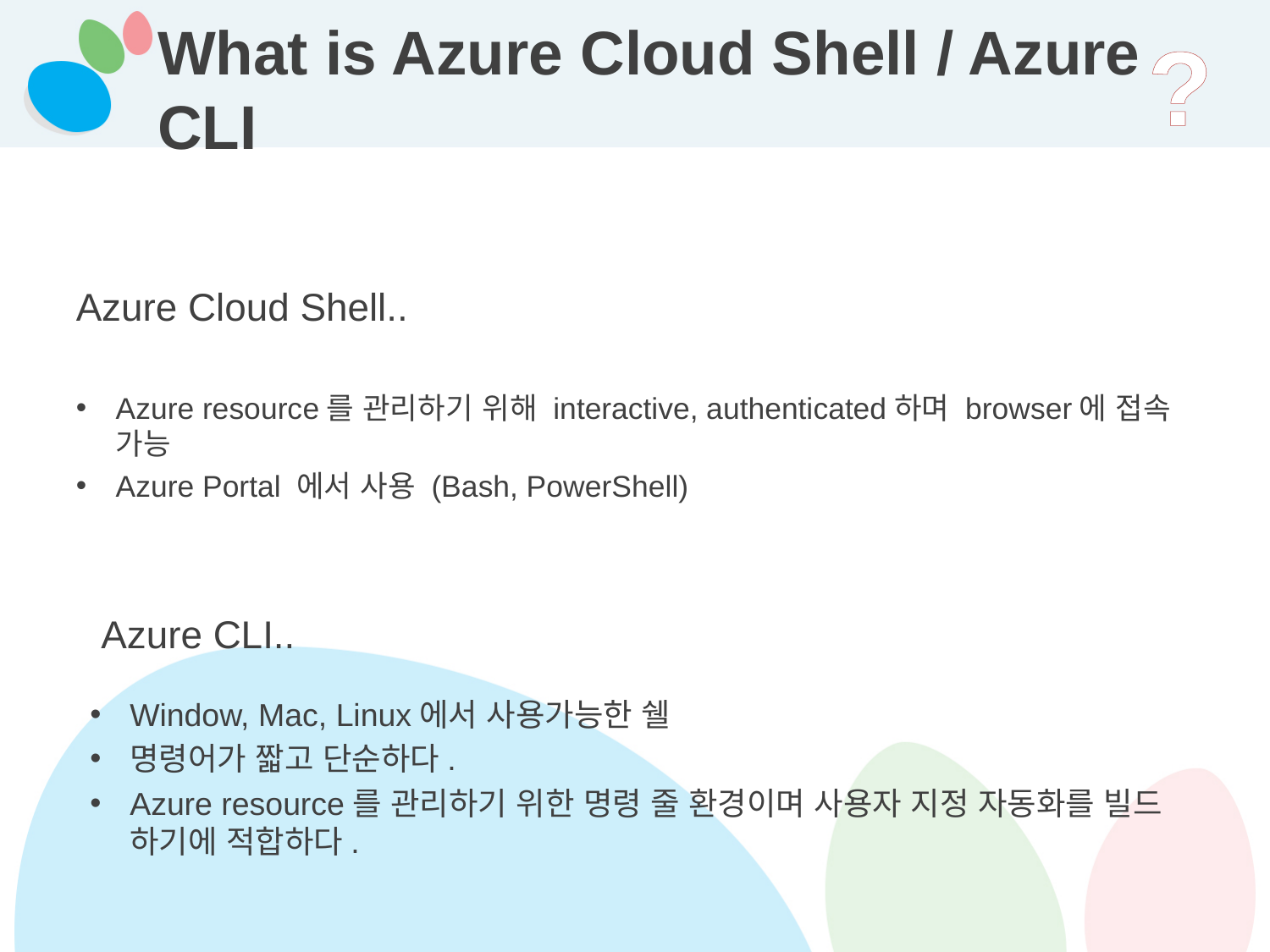

# What is Azure Cloud Shell / Azure CLI
?
Azure Cloud Shell..

Azure resource를 관리하기 위해 interactive, authenticated하며 browser에 접속 가능
Azure Portal 에서 사용 (Bash, PowerShell)
 Azure CLI..

Window, Mac, Linux에서 사용가능한 쉘
명령어가 짧고 단순하다.
Azure resource를 관리하기 위한 명령 줄 환경이며 사용자 지정 자동화를 빌드 하기에 적합하다.